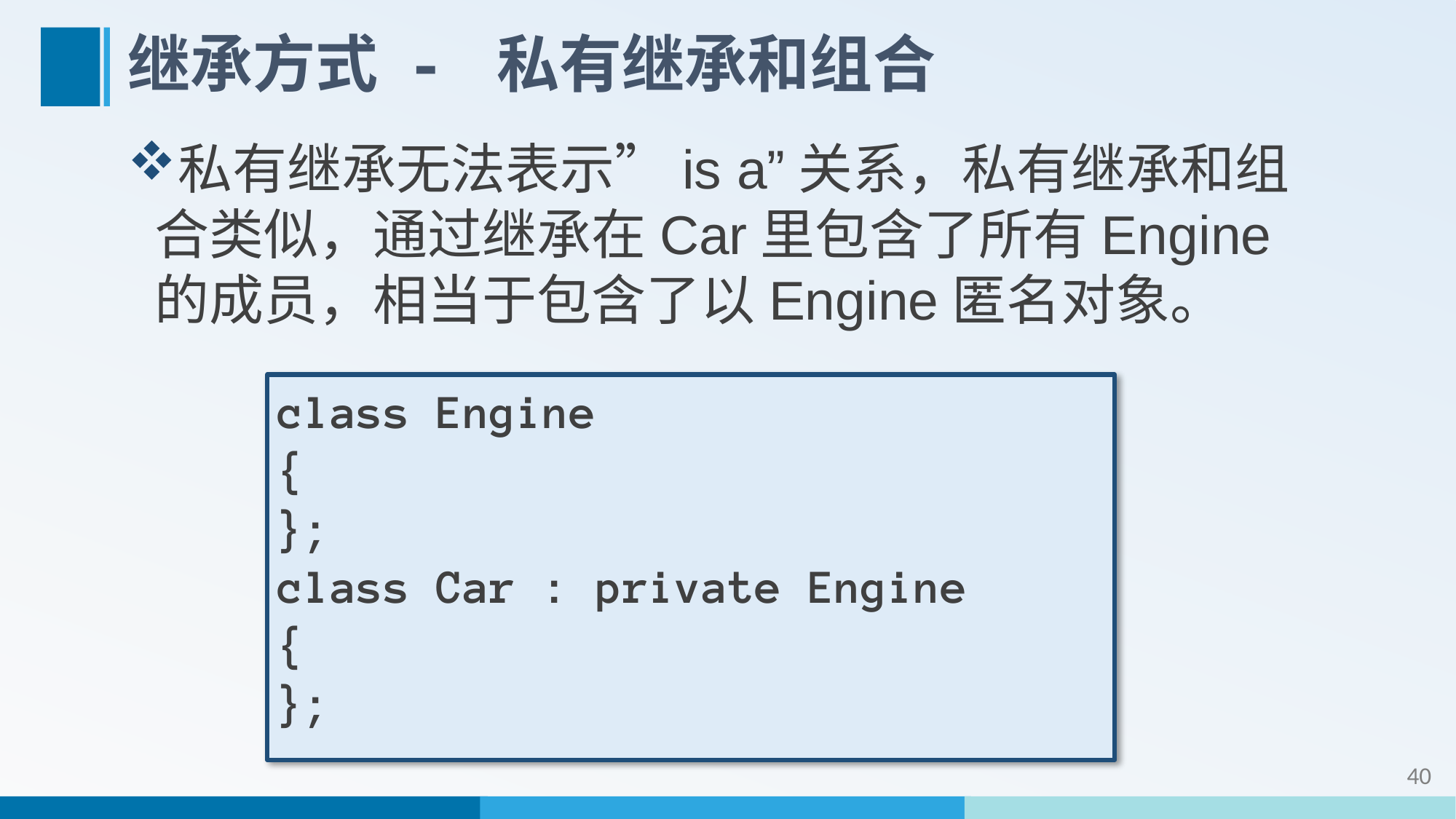

# 继承方式 - 私有继承和组合
私有继承无法表示”is a”关系，私有继承和组合类似，通过继承在Car里包含了所有Engine的成员，相当于包含了以Engine匿名对象。
class Engine
{
};
class Car : private Engine
{
};